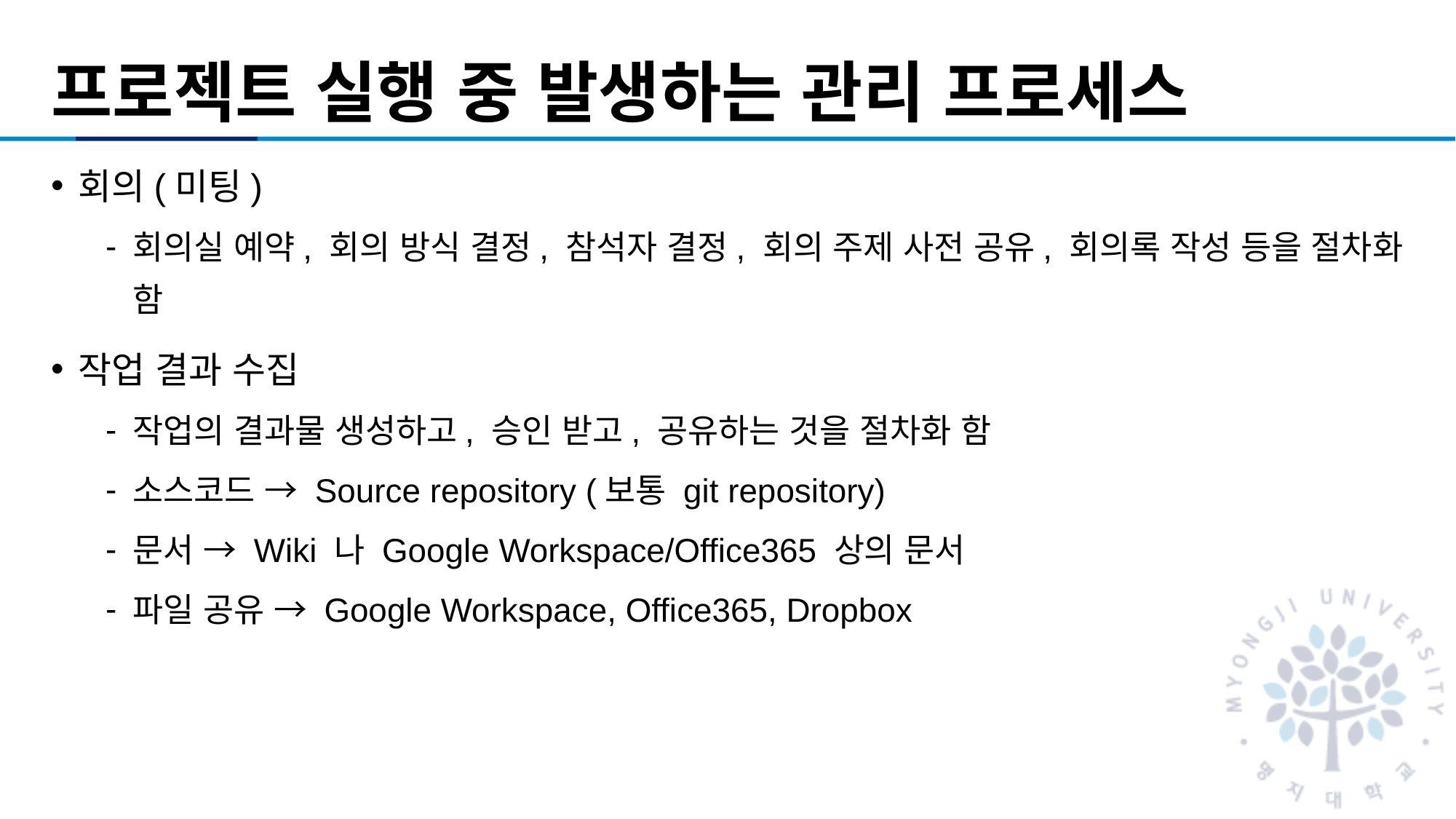

# 프로젝트 실행 중 발생하는 관리 프로세스
회의(미팅)
회의실 예약, 회의 방식 결정, 참석자 결정, 회의 주제 사전 공유, 회의록 작성 등을 절차화 함
작업 결과 수집
작업의 결과물 생성하고, 승인 받고, 공유하는 것을 절차화 함
소스코드 → Source repository (보통 git repository)
문서 → Wiki 나 Google Workspace/Office365 상의 문서
파일 공유 → Google Workspace, Office365, Dropbox